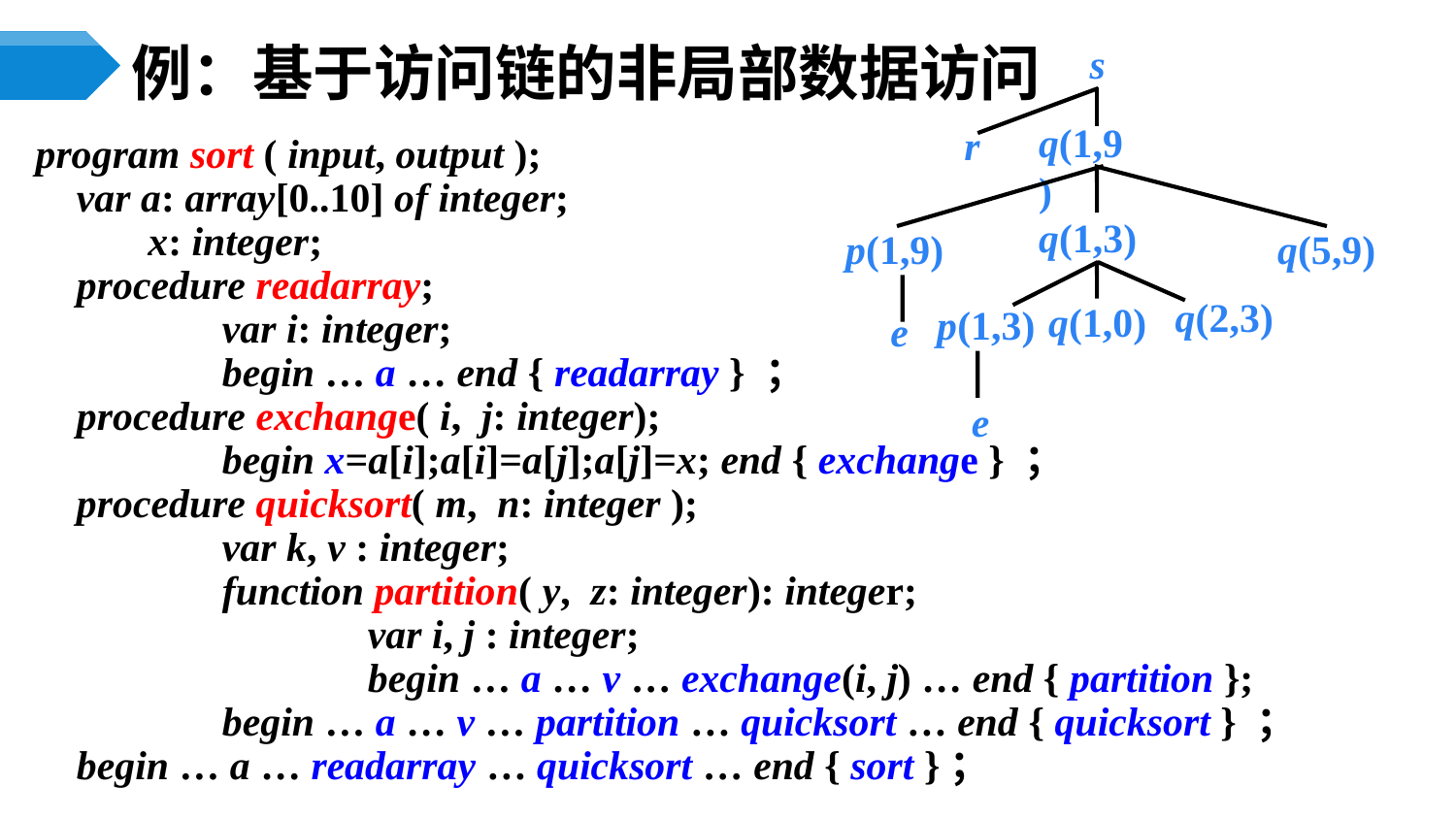

s

q(1,9)
r

q(1,3)
p(1,9)
q(5,9)

q(2,3)
q(1,0)
p(1,3)
e

e
# 例：基于访问链的非局部数据访问
program sort ( input, output );
	var a: array[0..10] of integer;
           x: integer;
   	procedure readarray;
		var i: integer;
		begin … a … end { readarray } ；
	procedure exchange( i,  j: integer);
		begin x=a[i];a[i]=a[j];a[j]=x; end { exchange } ；
	procedure quicksort( m,  n: integer );
		var k, v : integer;
		function partition( y,  z: integer): integer;
			var i, j : integer;
			begin … a … v … exchange(i, j) … end { partition };
		begin … a … v … partition … quicksort … end { quicksort } ；
	begin … a … readarray … quicksort … end { sort }；